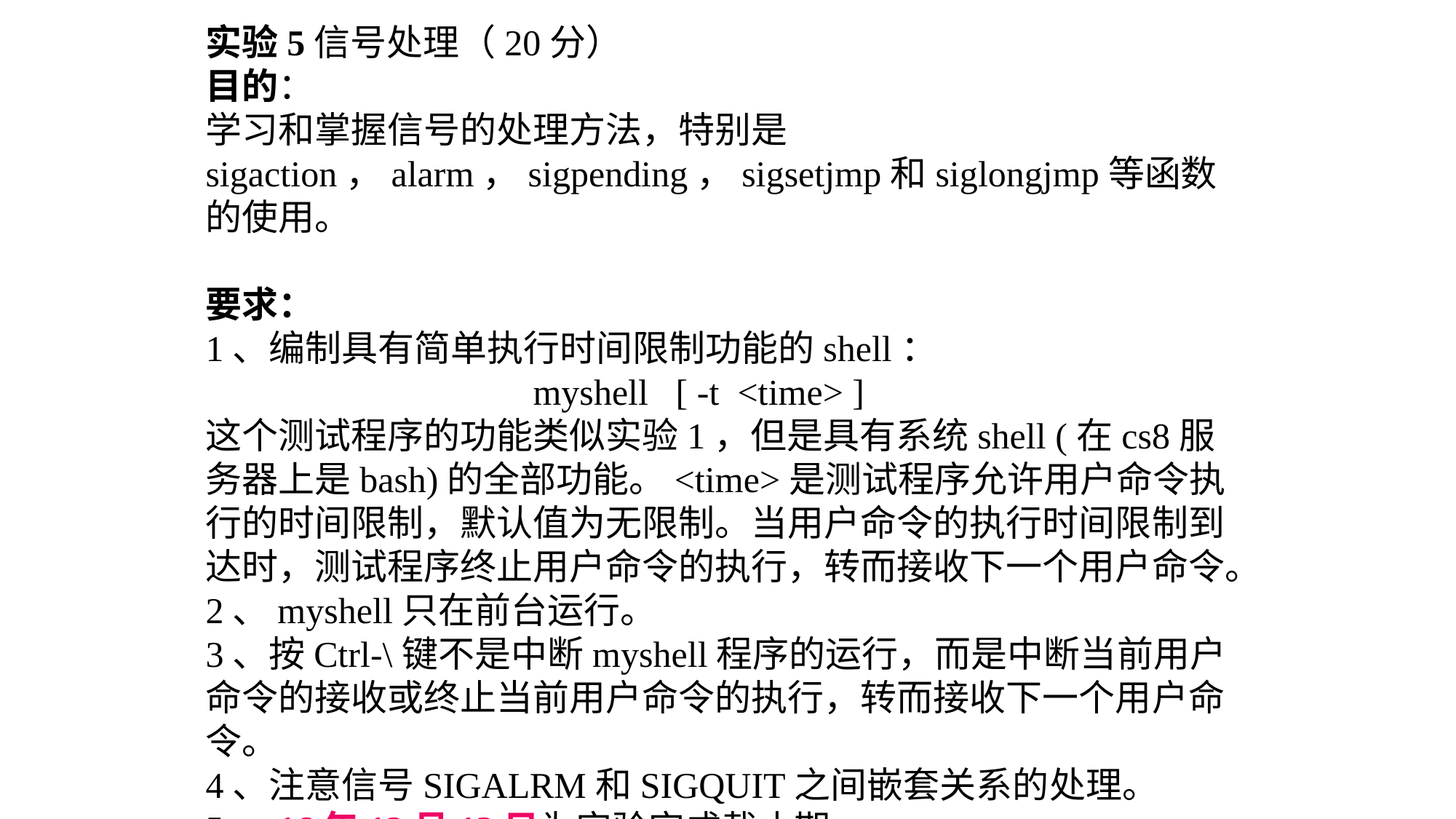

实验5信号处理（20分）
目的：
学习和掌握信号的处理方法，特别是sigaction，alarm，sigpending，sigsetjmp和siglongjmp等函数的使用。

要求：
1、编制具有简单执行时间限制功能的shell：
			myshell   [ -t  <time> ]
这个测试程序的功能类似实验1，但是具有系统shell (在cs8服务器上是bash)的全部功能。<time>是测试程序允许用户命令执行的时间限制，默认值为无限制。当用户命令的执行时间限制到达时，测试程序终止用户命令的执行，转而接收下一个用户命令。
2、myshell只在前台运行。
3、按Ctrl-\键不是中断myshell程序的运行，而是中断当前用户命令的接收或终止当前用户命令的执行，转而接收下一个用户命令。
4、注意信号SIGALRM和SIGQUIT之间嵌套关系的处理。
5、16年12月13日为实验完成截止期。